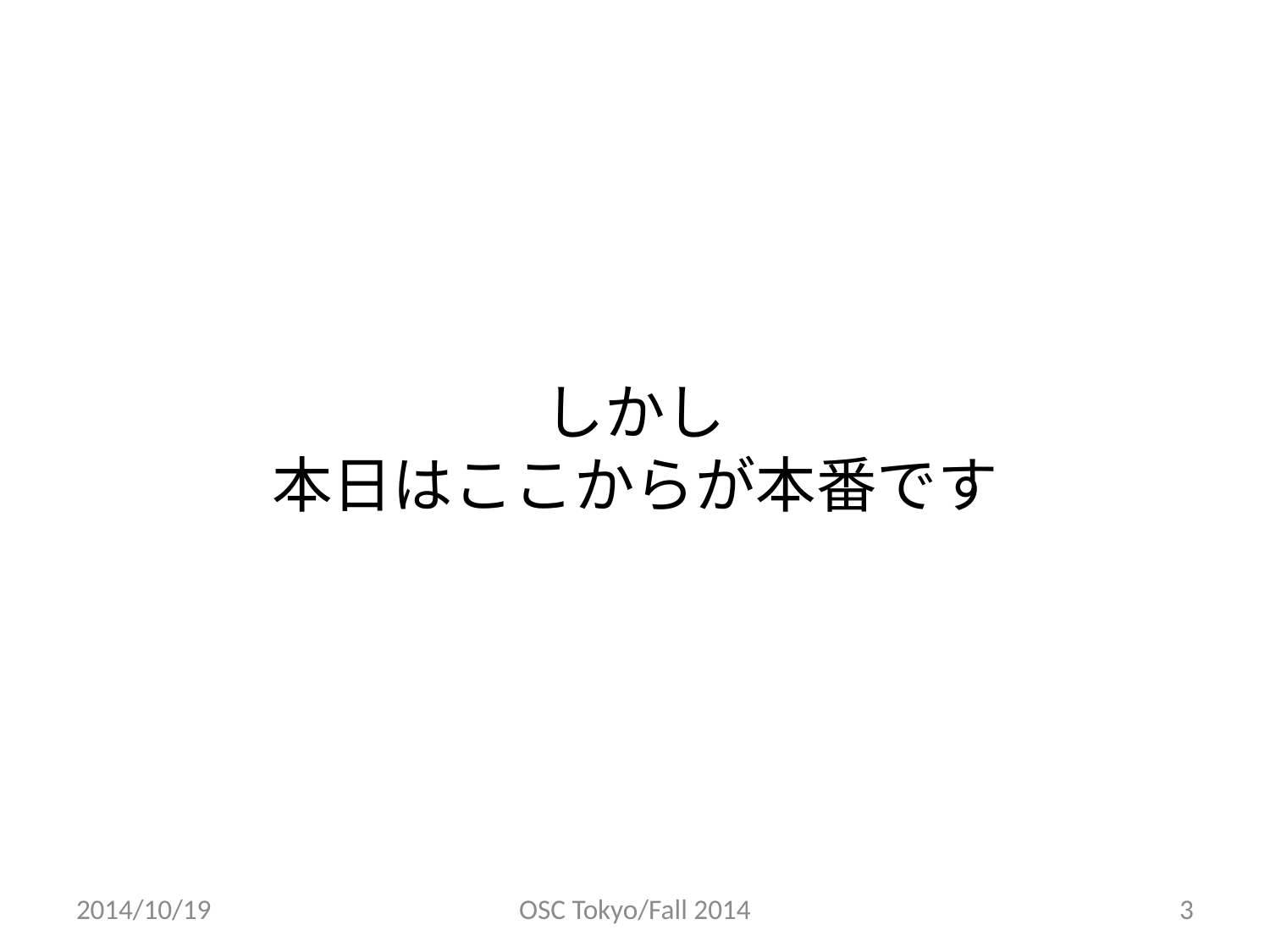

# しかし 本日はここからが本番です
2014/10/19
OSC Tokyo/Fall 2014
3